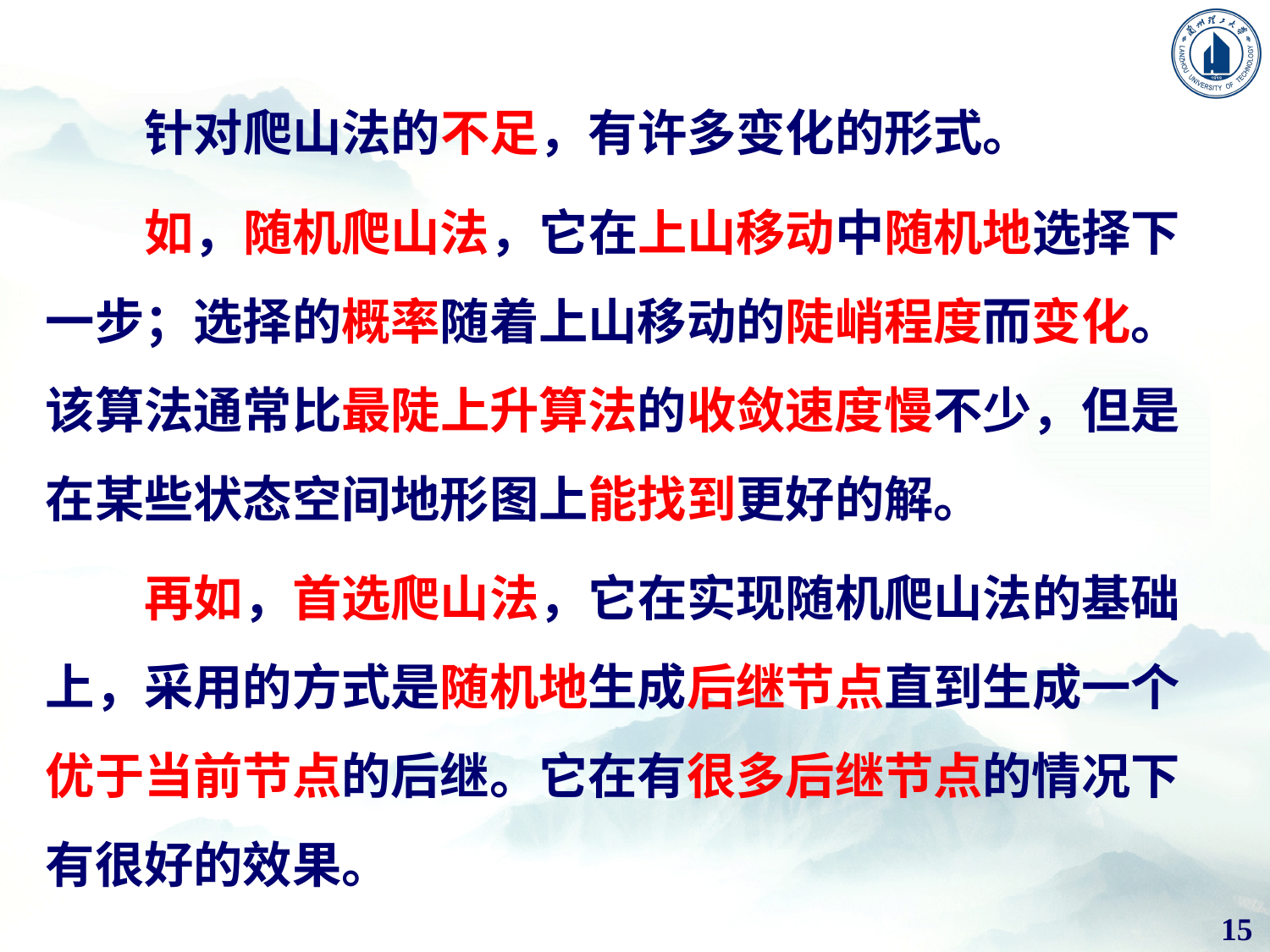

针对爬山法的不足，有许多变化的形式。
如，随机爬山法，它在上山移动中随机地选择下一步；选择的概率随着上山移动的陡峭程度而变化。该算法通常比最陡上升算法的收敛速度慢不少，但是在某些状态空间地形图上能找到更好的解。
再如，首选爬山法，它在实现随机爬山法的基础上，采用的方式是随机地生成后继节点直到生成一个优于当前节点的后继。它在有很多后继节点的情况下有很好的效果。

15